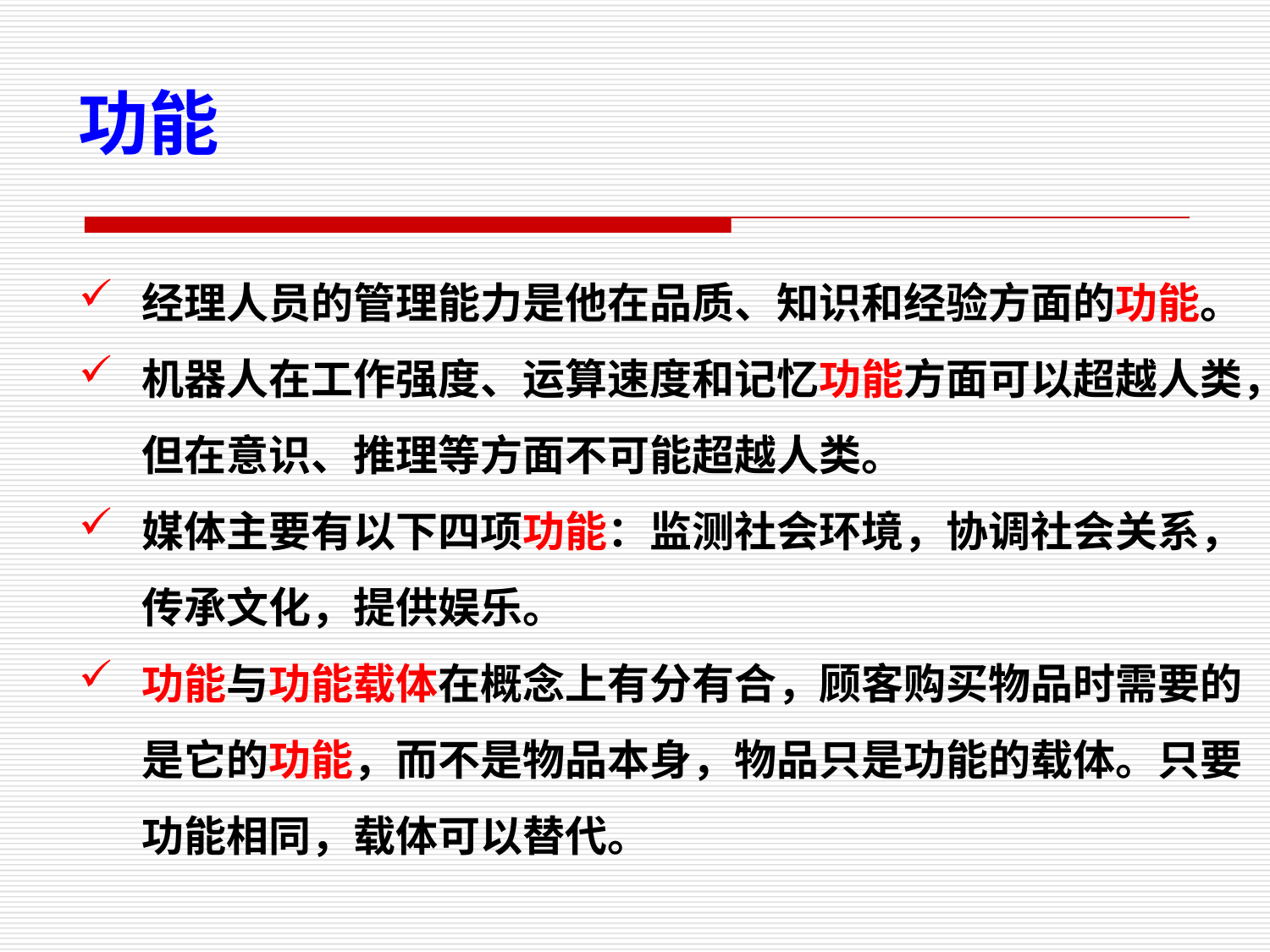

功能
经理人员的管理能力是他在品质、知识和经验方面的功能。
机器人在工作强度、运算速度和记忆功能方面可以超越人类，但在意识、推理等方面不可能超越人类。
媒体主要有以下四项功能：监测社会环境，协调社会关系，传承文化，提供娱乐。
功能与功能载体在概念上有分有合，顾客购买物品时需要的是它的功能，而不是物品本身，物品只是功能的载体。只要功能相同，载体可以替代。